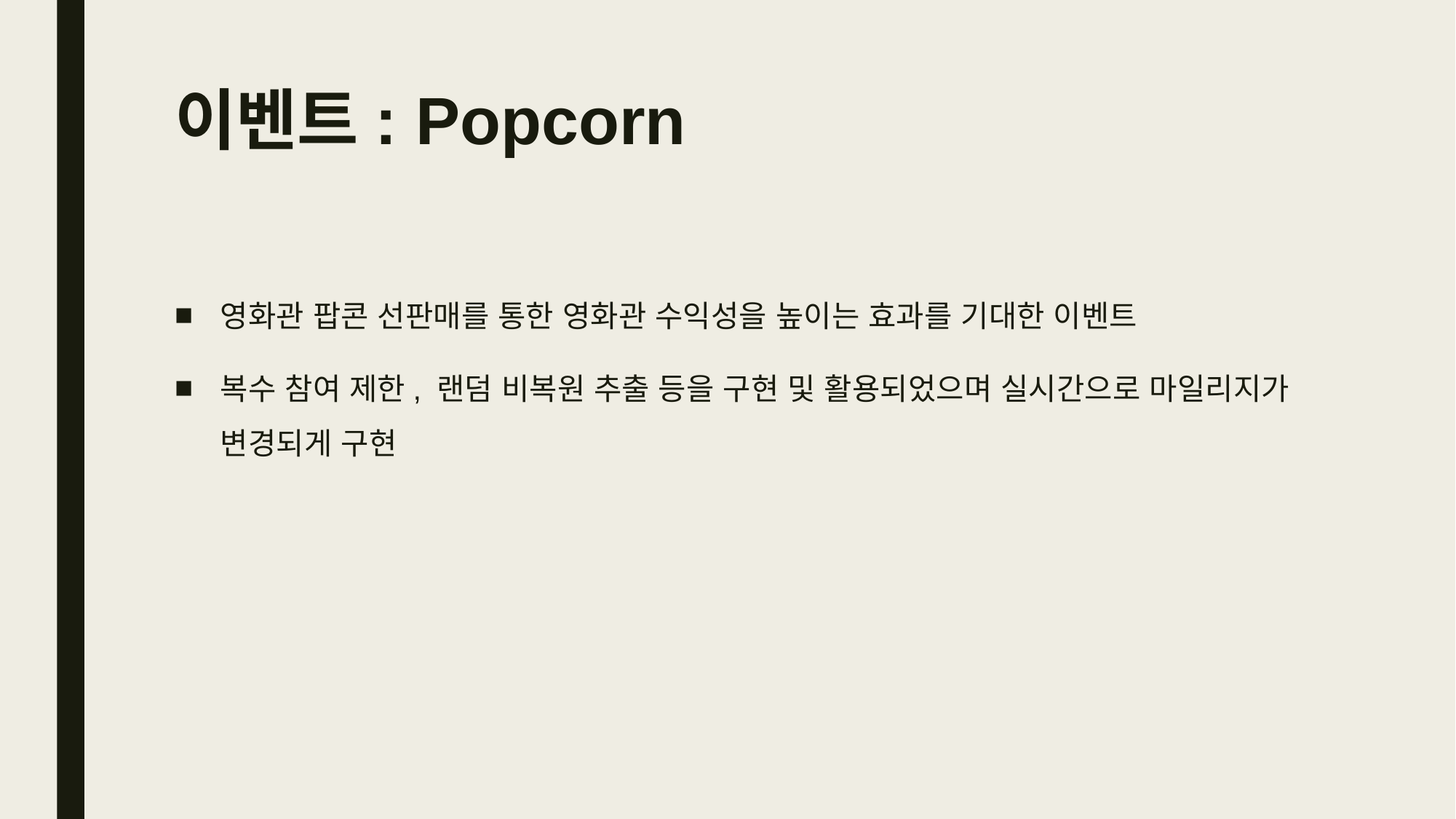

# 이벤트: Popcorn
영화관 팝콘 선판매를 통한 영화관 수익성을 높이는 효과를 기대한 이벤트
복수 참여 제한, 랜덤 비복원 추출 등을 구현 및 활용되었으며 실시간으로 마일리지가 변경되게 구현